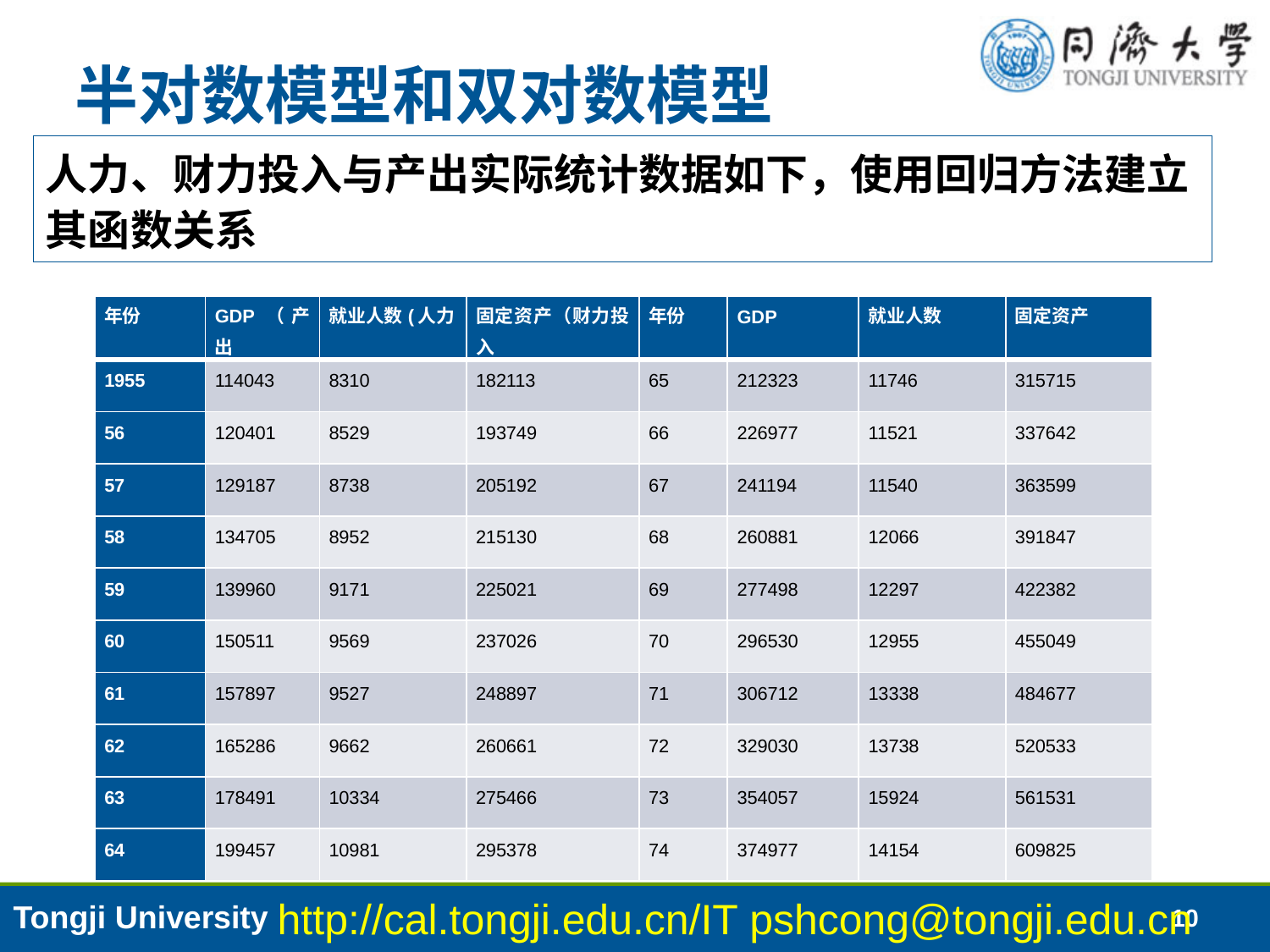

# 半对数模型和双对数模型
人力、财力投入与产出实际统计数据如下，使用回归方法建立其函数关系
| 年份 | GDP（产出 | 就业人数(人力 | 固定资产（财力投入 | 年份 | GDP | 就业人数 | 固定资产 |
| --- | --- | --- | --- | --- | --- | --- | --- |
| 1955 | 114043 | 8310 | 182113 | 65 | 212323 | 11746 | 315715 |
| 56 | 120401 | 8529 | 193749 | 66 | 226977 | 11521 | 337642 |
| 57 | 129187 | 8738 | 205192 | 67 | 241194 | 11540 | 363599 |
| 58 | 134705 | 8952 | 215130 | 68 | 260881 | 12066 | 391847 |
| 59 | 139960 | 9171 | 225021 | 69 | 277498 | 12297 | 422382 |
| 60 | 150511 | 9569 | 237026 | 70 | 296530 | 12955 | 455049 |
| 61 | 157897 | 9527 | 248897 | 71 | 306712 | 13338 | 484677 |
| 62 | 165286 | 9662 | 260661 | 72 | 329030 | 13738 | 520533 |
| 63 | 178491 | 10334 | 275466 | 73 | 354057 | 15924 | 561531 |
| 64 | 199457 | 10981 | 295378 | 74 | 374977 | 14154 | 609825 |